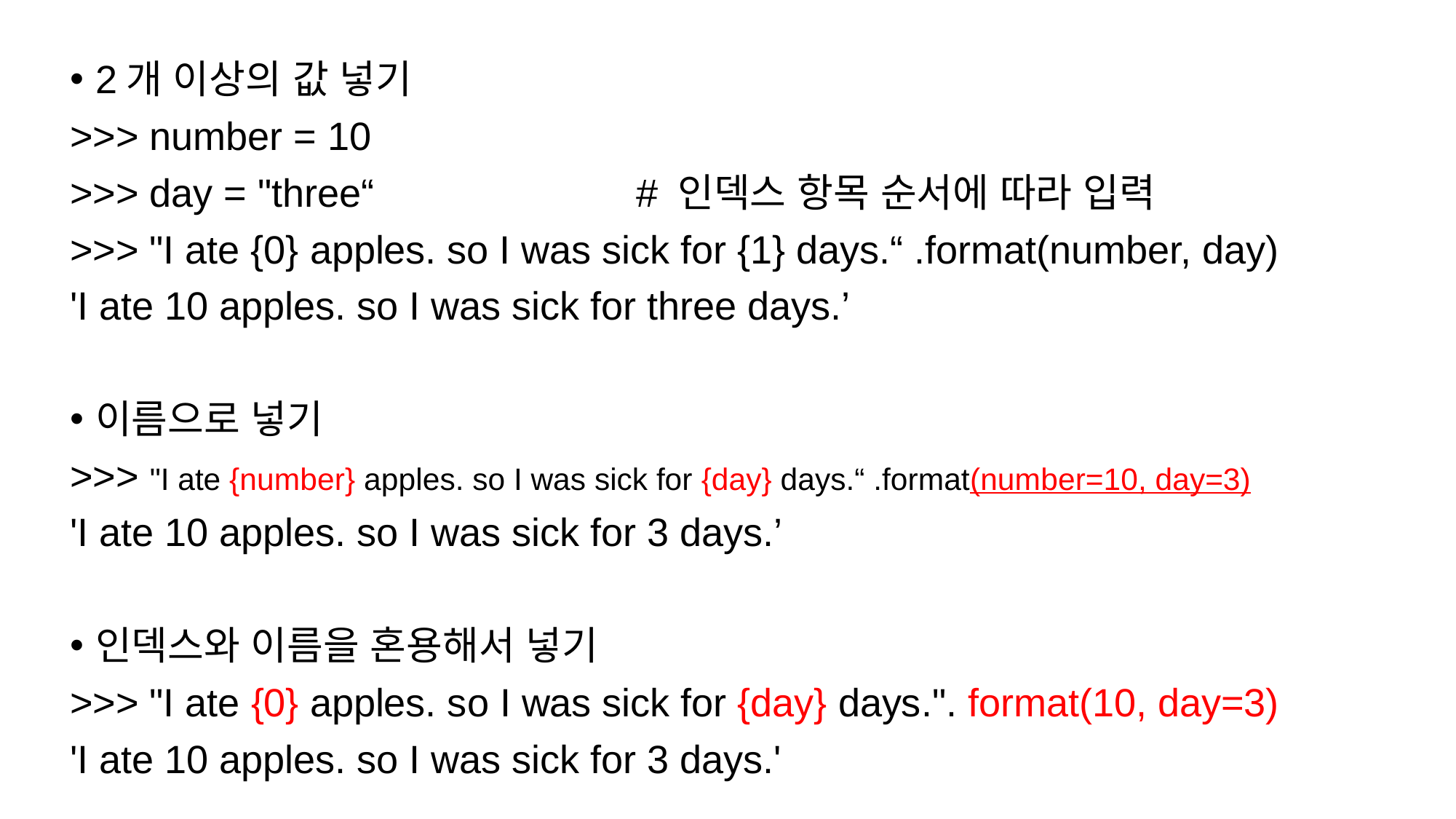

2개 이상의 값 넣기
>>> number = 10
>>> day = "three“                        # 인덱스 항목 순서에 따라 입력
>>> "I ate {0} apples. so I was sick for {1} days.“ .format(number, day)
'I ate 10 apples. so I was sick for three days.’

이름으로 넣기
>>> "I ate {number} apples. so I was sick for {day} days.“ .format(number=10, day=3)
'I ate 10 apples. so I was sick for 3 days.’

인덱스와 이름을 혼용해서 넣기
>>> "I ate {0} apples. so I was sick for {day} days.". format(10, day=3)
'I ate 10 apples. so I was sick for 3 days.'